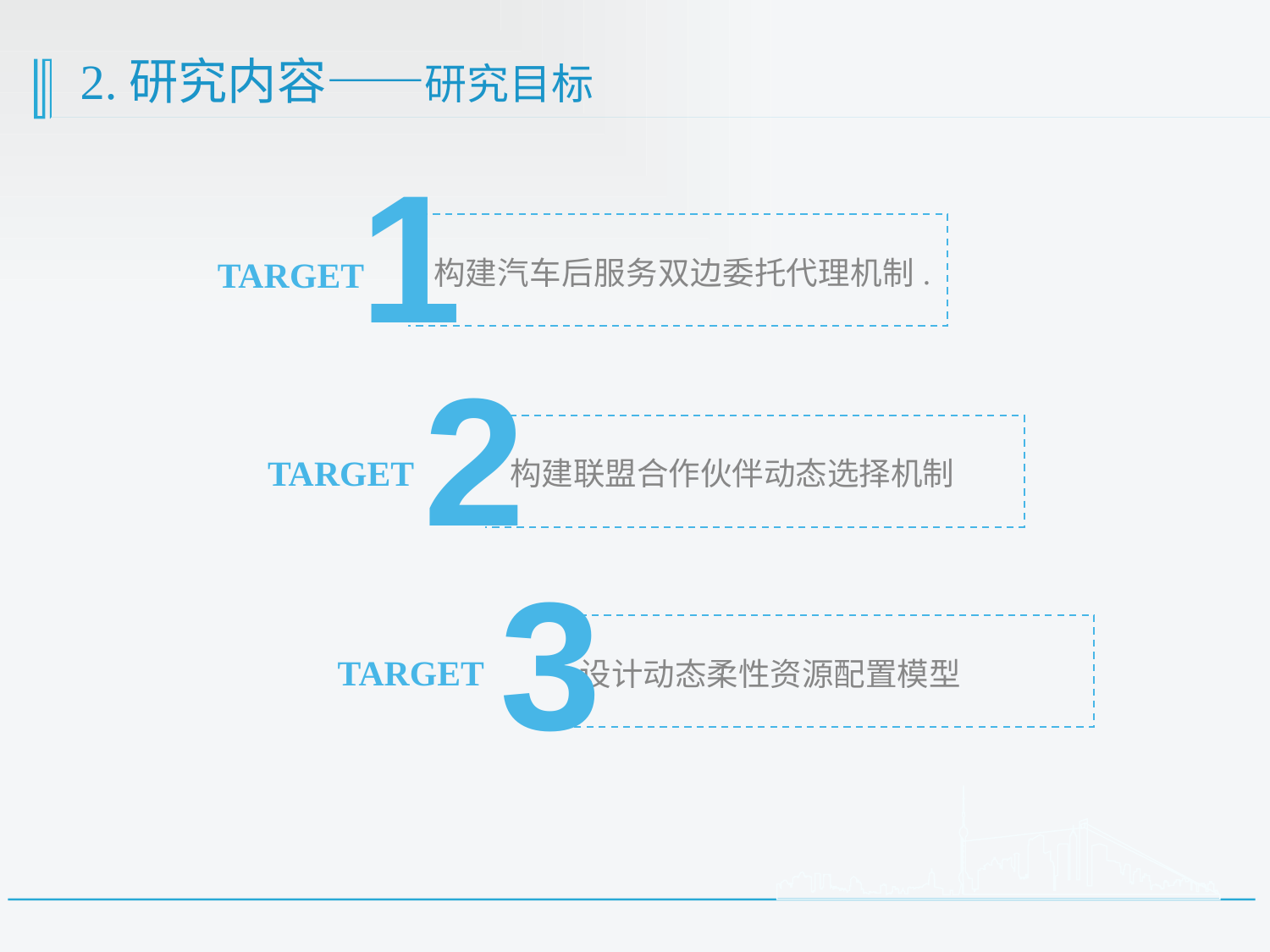

# 2.研究内容——研究目标
1
构建汽车后服务双边委托代理机制.
TARGET
2
构建联盟合作伙伴动态选择机制
TARGET
3
设计动态柔性资源配置模型
TARGET